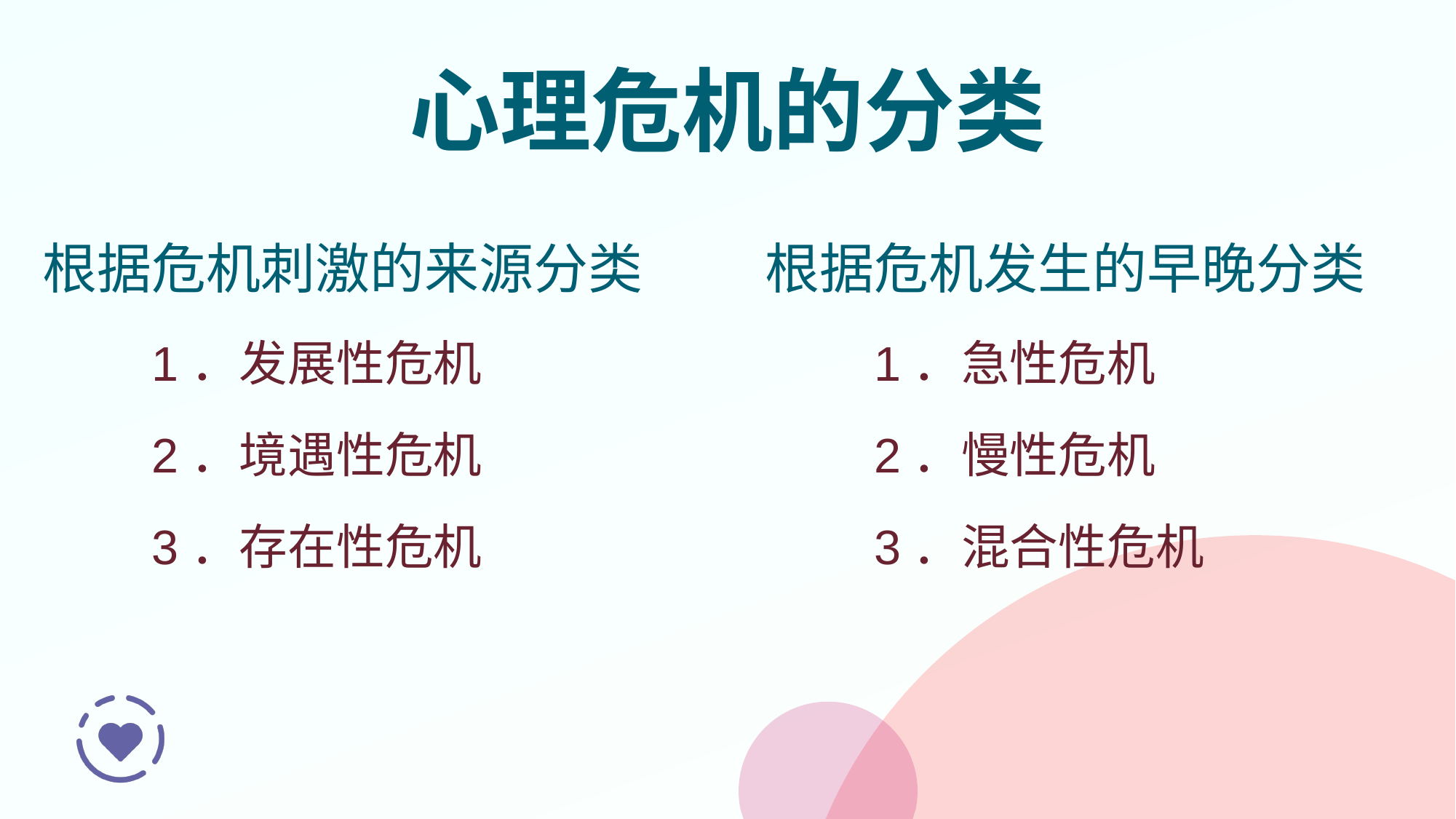

# 心理危机的分类
根据危机刺激的来源分类
	1．发展性危机
	2．境遇性危机
	3．存在性危机

根据危机发生的早晚分类
	1．急性危机
	2．慢性危机
	3．混合性危机